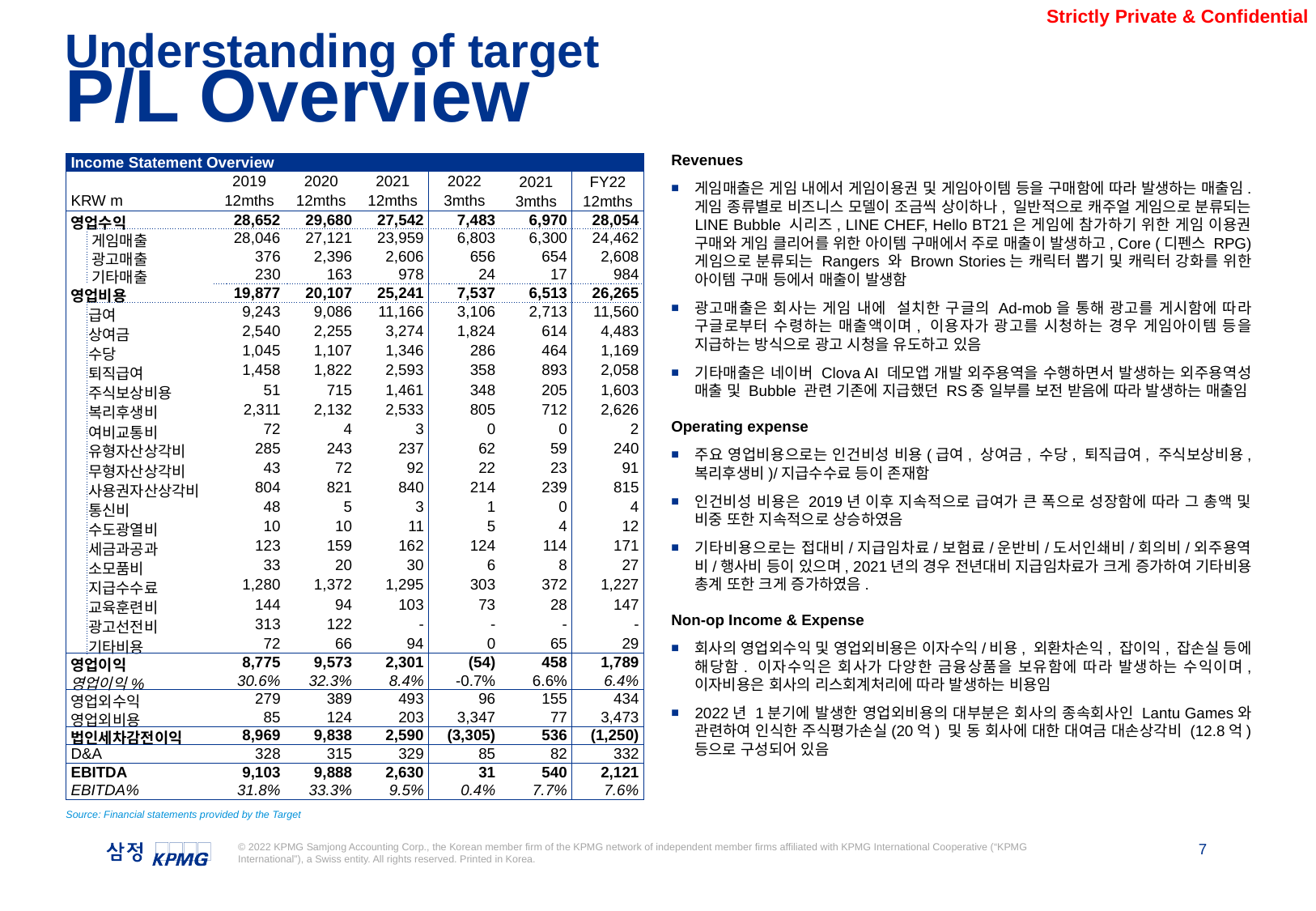

Understanding of target
P/L Overview
| Income Statement Overview |  |  |  |  |  |  |  |
| --- | --- | --- | --- | --- | --- | --- | --- |
|  |  | 2019 | 2020 | 2021 | 2022 | 2021 | FY22 |
| KRW m |  | 12mths | 12mths | 12mths | 3mths | 3mths | 12mths |
| 영업수익 |  | 28,652 | 29,680 | 27,542 | 7,483 | 6,970 | 28,054 |
|  | 게임매출 | 28,046 | 27,121 | 23,959 | 6,803 | 6,300 | 24,462 |
|  | 광고매출 | 376 | 2,396 | 2,606 | 656 | 654 | 2,608 |
|  | 기타매출 | 230 | 163 | 978 | 24 | 17 | 984 |
| 영업비용 |  | 19,877 | 20,107 | 25,241 | 7,537 | 6,513 | 26,265 |
|  | 급여 | 9,243 | 9,086 | 11,166 | 3,106 | 2,713 | 11,560 |
|  | 상여금 | 2,540 | 2,255 | 3,274 | 1,824 | 614 | 4,483 |
|  | 수당 | 1,045 | 1,107 | 1,346 | 286 | 464 | 1,169 |
|  | 퇴직급여 | 1,458 | 1,822 | 2,593 | 358 | 893 | 2,058 |
|  | 주식보상비용 | 51 | 715 | 1,461 | 348 | 205 | 1,603 |
|  | 복리후생비 | 2,311 | 2,132 | 2,533 | 805 | 712 | 2,626 |
|  | 여비교통비 | 72 | 4 | 3 | 0 | 0 | 2 |
|  | 유형자산상각비 | 285 | 243 | 237 | 62 | 59 | 240 |
|  | 무형자산상각비 | 43 | 72 | 92 | 22 | 23 | 91 |
|  | 사용권자산상각비 | 804 | 821 | 840 | 214 | 239 | 815 |
|  | 통신비 | 48 | 5 | 3 | 1 | 0 | 4 |
|  | 수도광열비 | 10 | 10 | 11 | 5 | 4 | 12 |
|  | 세금과공과 | 123 | 159 | 162 | 124 | 114 | 171 |
|  | 소모품비 | 33 | 20 | 30 | 6 | 8 | 27 |
|  | 지급수수료 | 1,280 | 1,372 | 1,295 | 303 | 372 | 1,227 |
|  | 교육훈련비 | 144 | 94 | 103 | 73 | 28 | 147 |
|  | 광고선전비 | 313 | 122 | - | - | - | - |
|  | 기타비용 | 72 | 66 | 94 | 0 | 65 | 29 |
| 영업이익 |  | 8,775 | 9,573 | 2,301 | (54) | 458 | 1,789 |
| 영업이익% |  | 30.6% | 32.3% | 8.4% | -0.7% | 6.6% | 6.4% |
| 영업외수익 |  | 279 | 389 | 493 | 96 | 155 | 434 |
| 영업외비용 |  | 85 | 124 | 203 | 3,347 | 77 | 3,473 |
| 법인세차감전이익 |  | 8,969 | 9,838 | 2,590 | (3,305) | 536 | (1,250) |
| D&A |  | 328 | 315 | 329 | 85 | 82 | 332 |
| EBITDA |  | 9,103 | 9,888 | 2,630 | 31 | 540 | 2,121 |
| EBITDA% |  | 31.8% | 33.3% | 9.5% | 0.4% | 7.7% | 7.6% |
Revenues
게임매출은 게임 내에서 게임이용권 및 게임아이템 등을 구매함에 따라 발생하는 매출임. 게임 종류별로 비즈니스 모델이 조금씩 상이하나, 일반적으로 캐주얼 게임으로 분류되는 LINE Bubble 시리즈, LINE CHEF, Hello BT21은 게임에 참가하기 위한 게임 이용권 구매와 게임 클리어를 위한 아이템 구매에서 주로 매출이 발생하고, Core (디펜스 RPG) 게임으로 분류되는 Rangers 와 Brown Stories는 캐릭터 뽑기 및 캐릭터 강화를 위한 아이템 구매 등에서 매출이 발생함
광고매출은 회사는 게임 내에  설치한 구글의 Ad-mob을 통해 광고를 게시함에 따라 구글로부터 수령하는 매출액이며, 이용자가 광고를 시청하는 경우 게임아이템 등을 지급하는 방식으로 광고 시청을 유도하고 있음
기타매출은 네이버 Clova AI 데모앱 개발 외주용역을 수행하면서 발생하는 외주용역성 매출 및 Bubble 관련 기존에 지급했던 RS중 일부를 보전 받음에 따라 발생하는 매출임
Operating expense
주요 영업비용으로는 인건비성 비용(급여, 상여금, 수당, 퇴직급여, 주식보상비용, 복리후생비)/지급수수료 등이 존재함
인건비성 비용은 2019년 이후 지속적으로 급여가 큰 폭으로 성장함에 따라 그 총액 및 비중 또한 지속적으로 상승하였음
기타비용으로는 접대비/지급임차료/보험료/운반비/도서인쇄비/회의비/외주용역비/행사비 등이 있으며, 2021년의 경우 전년대비 지급임차료가 크게 증가하여 기타비용 총계 또한 크게 증가하였음.
Non-op Income & Expense
회사의 영업외수익 및 영업외비용은 이자수익/비용, 외환차손익, 잡이익, 잡손실 등에 해당함. 이자수익은 회사가 다양한 금융상품을 보유함에 따라 발생하는 수익이며, 이자비용은 회사의 리스회계처리에 따라 발생하는 비용임
2022년 1분기에 발생한 영업외비용의 대부분은 회사의 종속회사인 Lantu Games와 관련하여 인식한 주식평가손실(20억) 및 동 회사에 대한 대여금 대손상각비 (12.8억) 등으로 구성되어 있음
Source: Financial statements provided by the Target